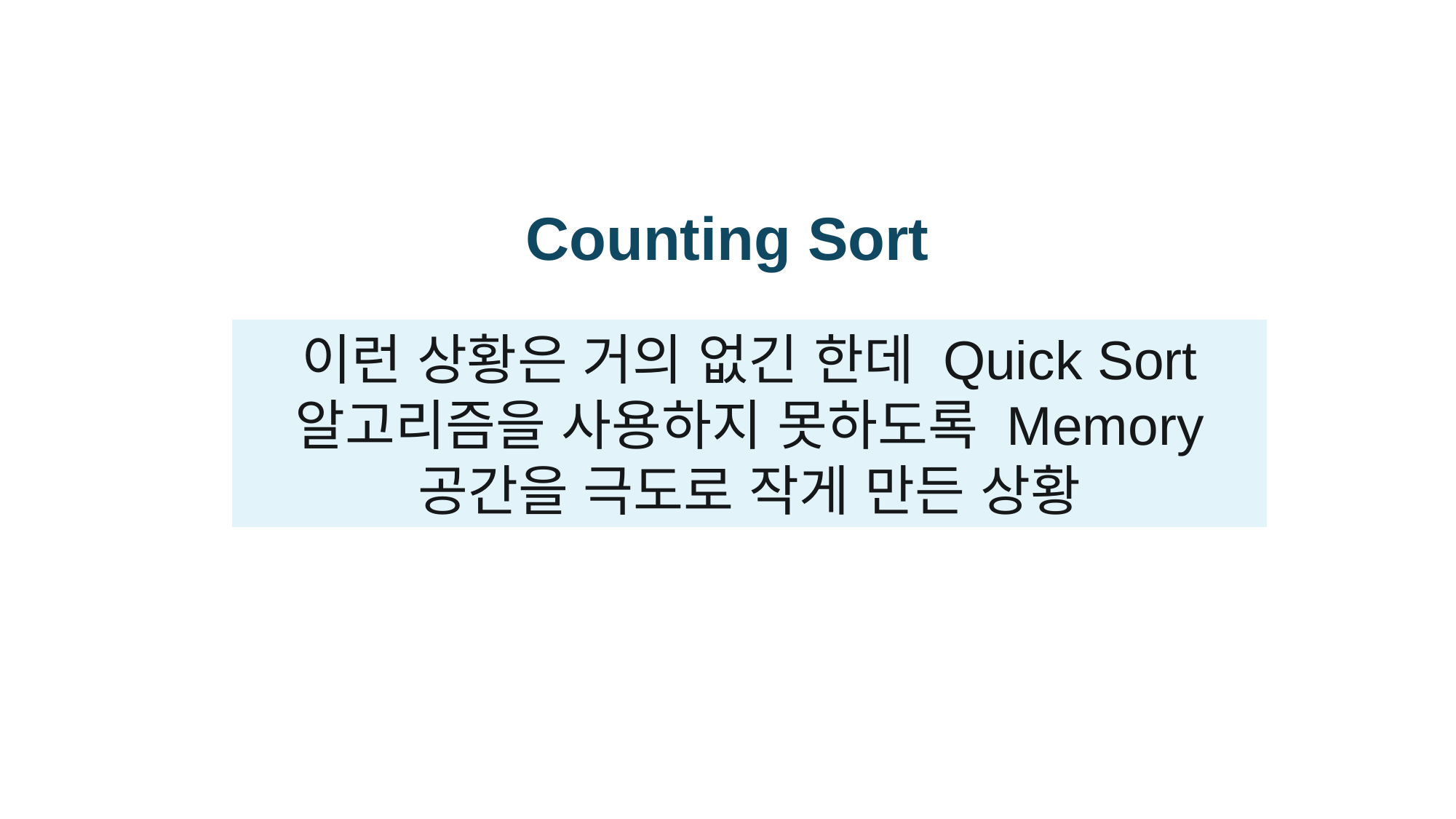

Counting Sort
이런 상황은 거의 없긴 한데 Quick Sort 알고리즘을 사용하지 못하도록 Memory 공간을 극도로 작게 만든 상황